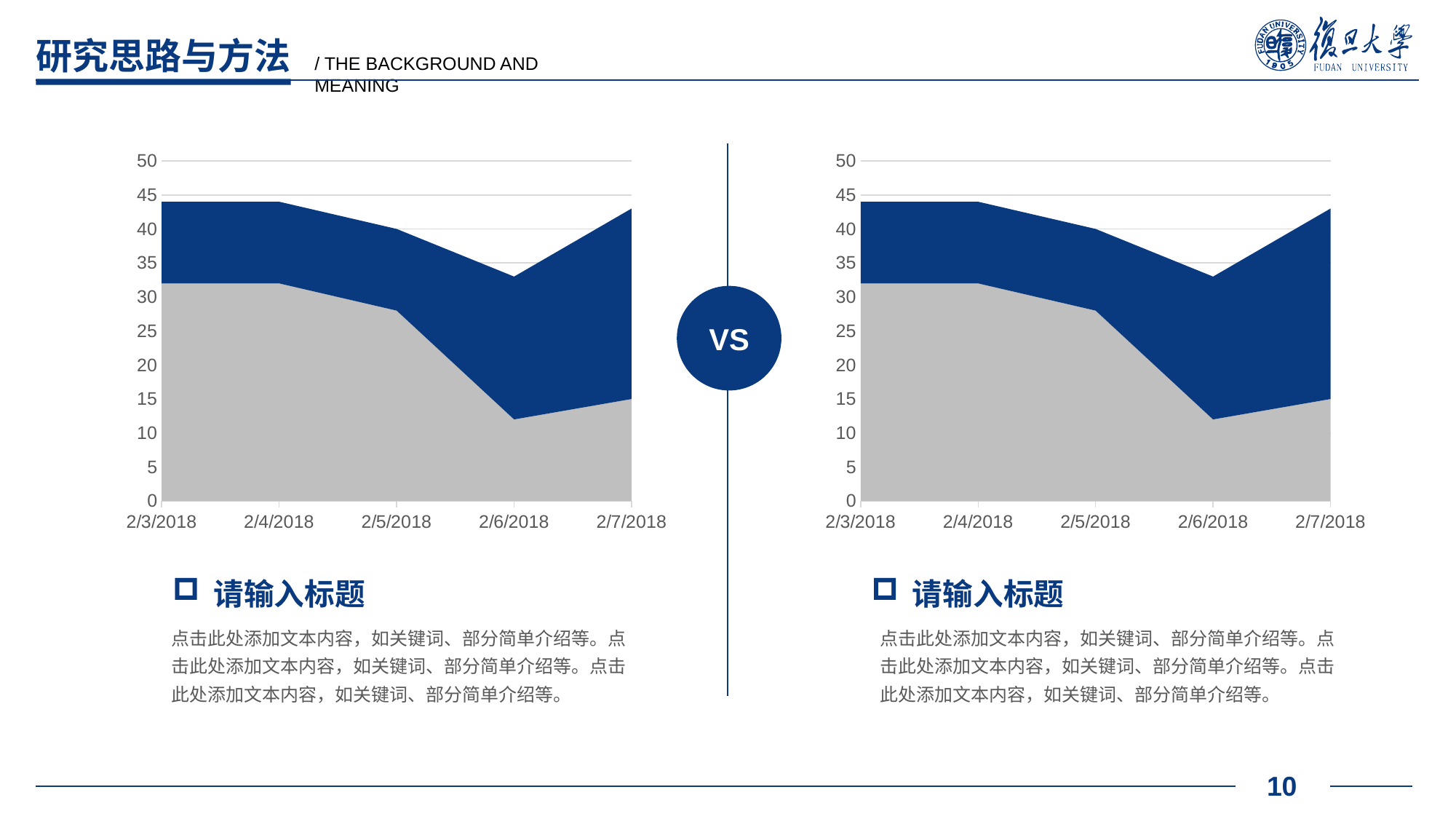

研究思路与方法
/ THE BACKGROUND AND MEANING

### Chart

| Category | 系列 1 | 系列 2 |
|---|---|---|
| 43134 | 32.0 | 12.0 |
| 43135 | 32.0 | 12.0 |
| 43136 | 28.0 | 12.0 |
| 43137 | 12.0 | 21.0 |
| 43138 | 15.0 | 28.0 |

### Chart

| Category | 系列 1 | 系列 2 |
|---|---|---|
| 43134 | 32.0 | 12.0 |
| 43135 | 32.0 | 12.0 |
| 43136 | 28.0 | 12.0 |
| 43137 | 12.0 | 21.0 |
| 43138 | 15.0 | 28.0 |
VS
请输入标题
请输入标题
点击此处添加文本内容，如关键词、部分简单介绍等。点击此处添加文本内容，如关键词、部分简单介绍等。点击此处添加文本内容，如关键词、部分简单介绍等。
点击此处添加文本内容，如关键词、部分简单介绍等。点击此处添加文本内容，如关键词、部分简单介绍等。点击此处添加文本内容，如关键词、部分简单介绍等。
10